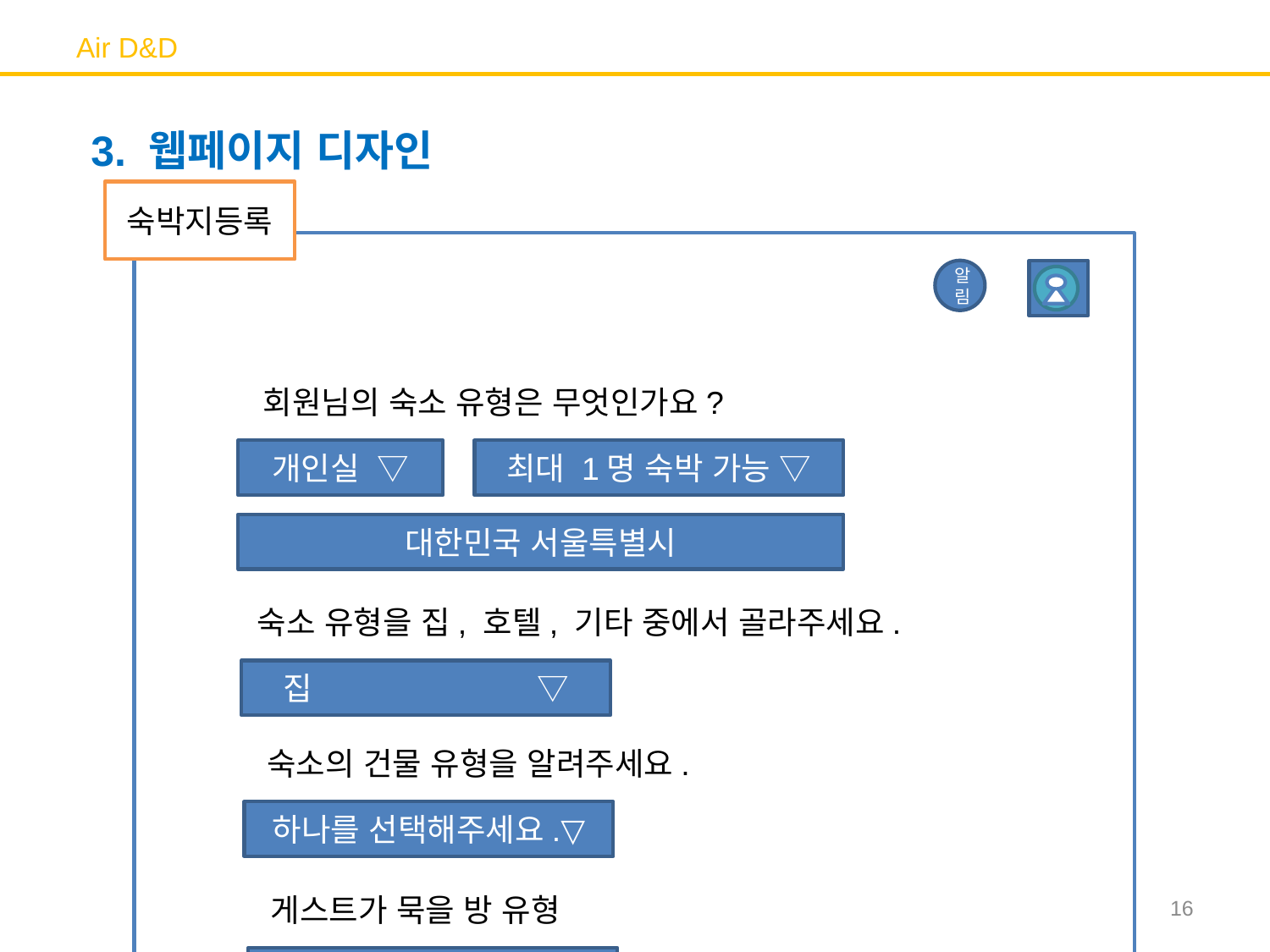

# Air D&D
3. 웹페이지 디자인
숙박지등록

알림
회원님의 숙소 유형은 무엇인가요?
개인실  ▽
최대 1명 숙박 가능 ▽
대한민국 서울특별시
숙소 유형을 집, 호텔, 기타 중에서 골라주세요.
집 		▽
숙소의 건물 유형을 알려주세요.
하나를 선택해주세요.▽
게스트가 묵을 방 유형
개인실 		▽
최대 숙박 인원		-    1    +
게스트가 사용할 수 있는 침실은 몇 개인가요?
침실 0개		▽
게스트가 사용할 수 있는 침대와 욕실은 몇 개인가요?
침대		-    1    +
욕실		-    1    +
숙소의 위치를 알려주세요.
국가
한국		▽
시/도		  시/군
서울특별시
예 ) 강남구
도로명 / 건물번호 / 아파트 이름  / 건물 이름
예) 언주로 406
아파트 / 건물명 및 동 / 호수 (선택사항)
예)35동 4층 407호
우편번호
예) 135-919
어떤 편의시설을 제공하시나요?

□ 필수 품목
    수건, 침대시트, 비누, 화장지
□ 무선인터넷
□ 샴푸
□ 옷장 / 서랍장
□ TV
□ 난방
□ 에어컨
□ 조식, 커피, 차
□ 책상 / 작업공간
□ 벽난로
□ 다리미
□ 헤어드라이어
□ 집에서 키우는 반려동물
□ 게스트 전용 출입문
안전시설
□ 연기 감지기
□ 일산화탄소 감지기
□ 구급상자
□ 안전 카드
□ 소화기
□ 침실문 잠금장치
게스트가 어떤 공간을 사용할 수 있나요?
□ 개인 거실
□ 수영장
□ 부엌
□ 빨래 – 세탁기
□ 빨래 – 건조기
□ 주차
□ 엘리베이터
□ 자쿠지 욕조
□ 헬스장
숙소의 모습을 보여 주세요.

사진 업로드
숙소 설명

요약
숙소 설명
숙소의 좋은 점
□ (아이 동반) 가족
□ 단체
□ 반려동물 동반
이름 지정
숙소 제목
기본 요금
\ / 박
통화단위
KRW		▽
숙소 등록
16